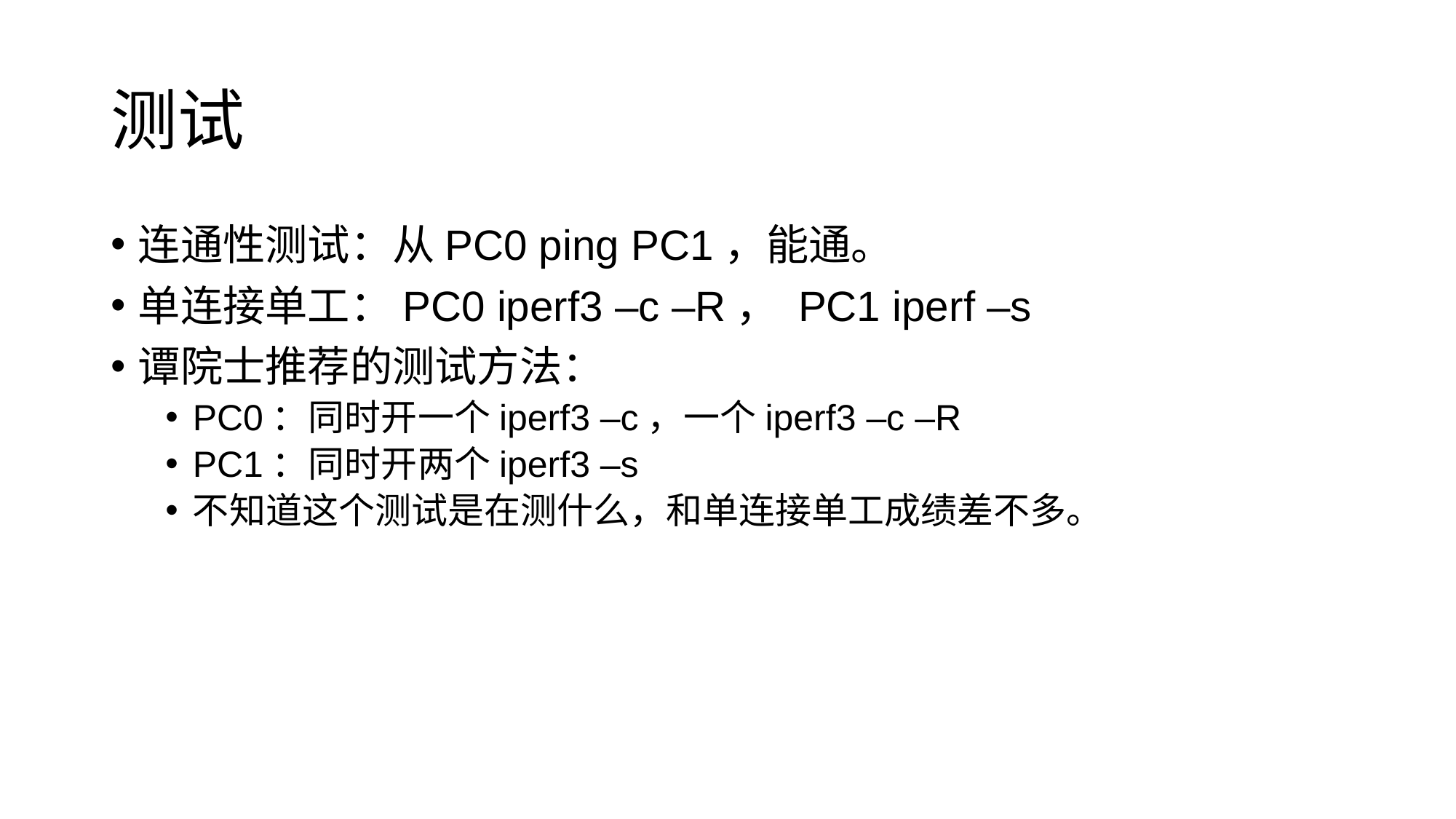

# 测试
连通性测试：从PC0 ping PC1，能通。
单连接单工：PC0 iperf3 –c –R， PC1 iperf –s
谭院士推荐的测试方法：
PC0：同时开一个iperf3 –c，一个iperf3 –c –R
PC1：同时开两个iperf3 –s
不知道这个测试是在测什么，和单连接单工成绩差不多。